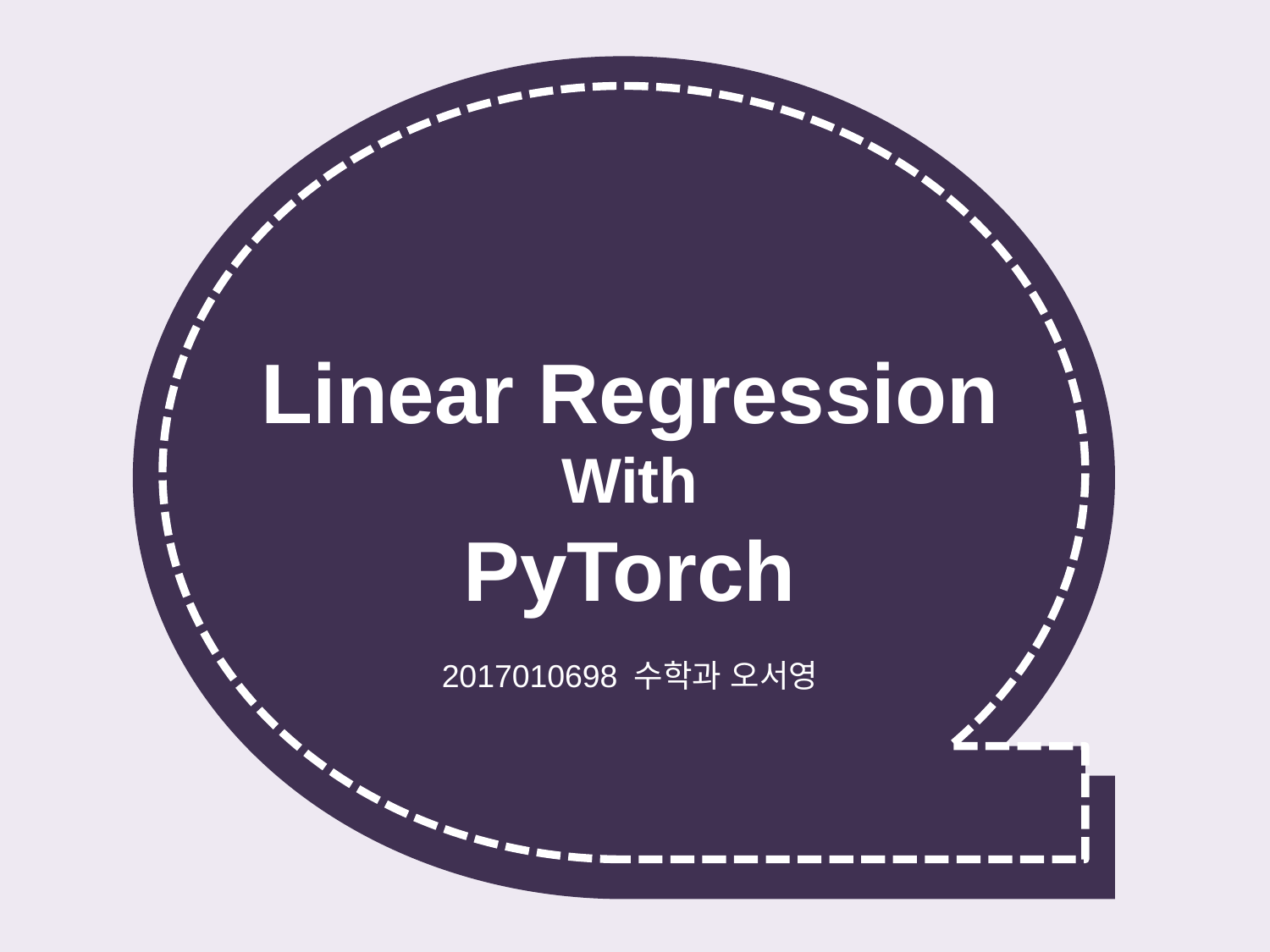

Linear Regression
With
PyTorch

2017010698 수학과 오서영